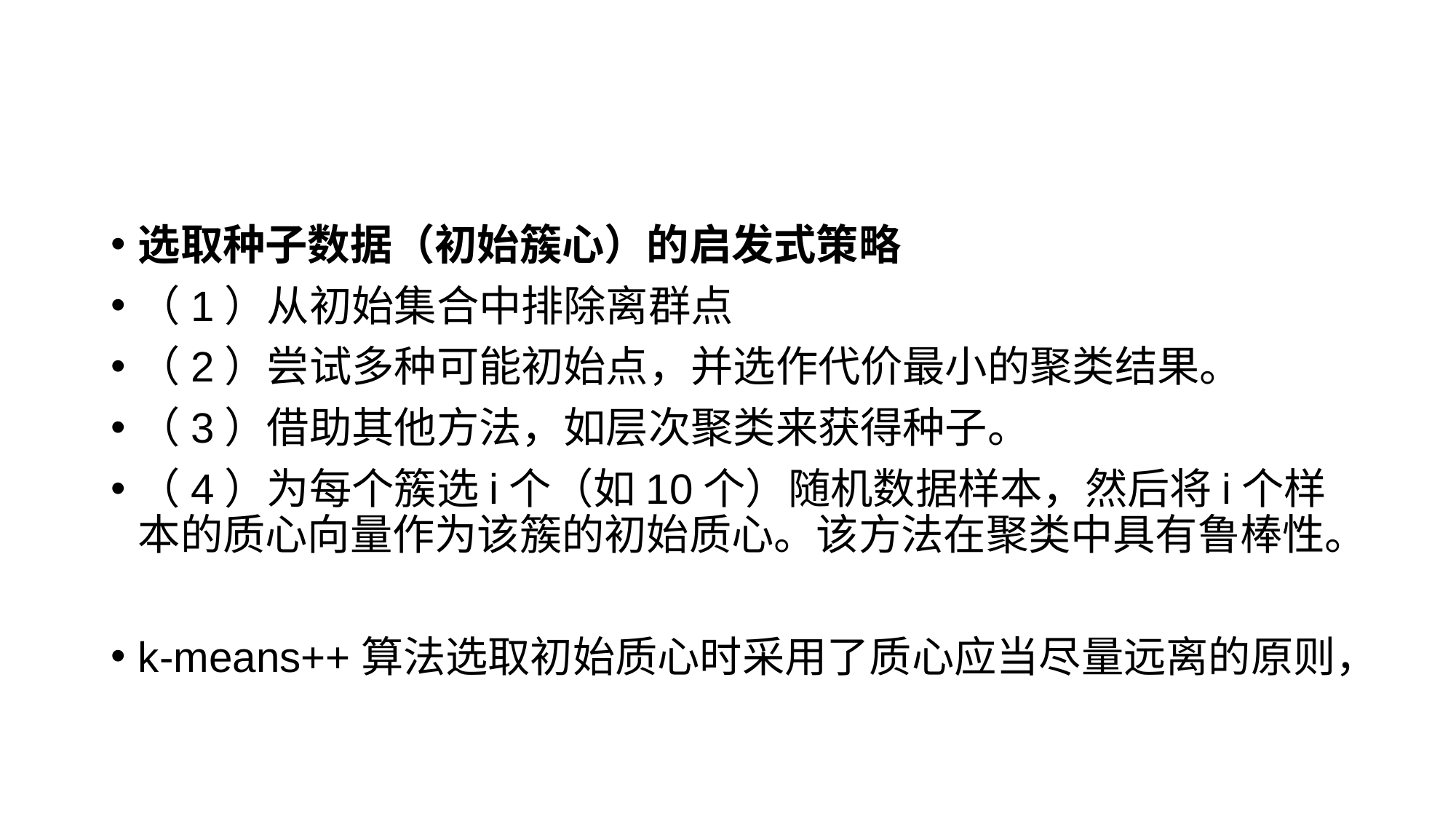

#
选取种子数据（初始簇心）的启发式策略
（1）从初始集合中排除离群点
（2）尝试多种可能初始点，并选作代价最小的聚类结果。
（3）借助其他方法，如层次聚类来获得种子。
（4）为每个簇选i个（如10个）随机数据样本，然后将i个样本的质心向量作为该簇的初始质心。该方法在聚类中具有鲁棒性。

k-means++算法选取初始质心时采用了质心应当尽量远离的原则，